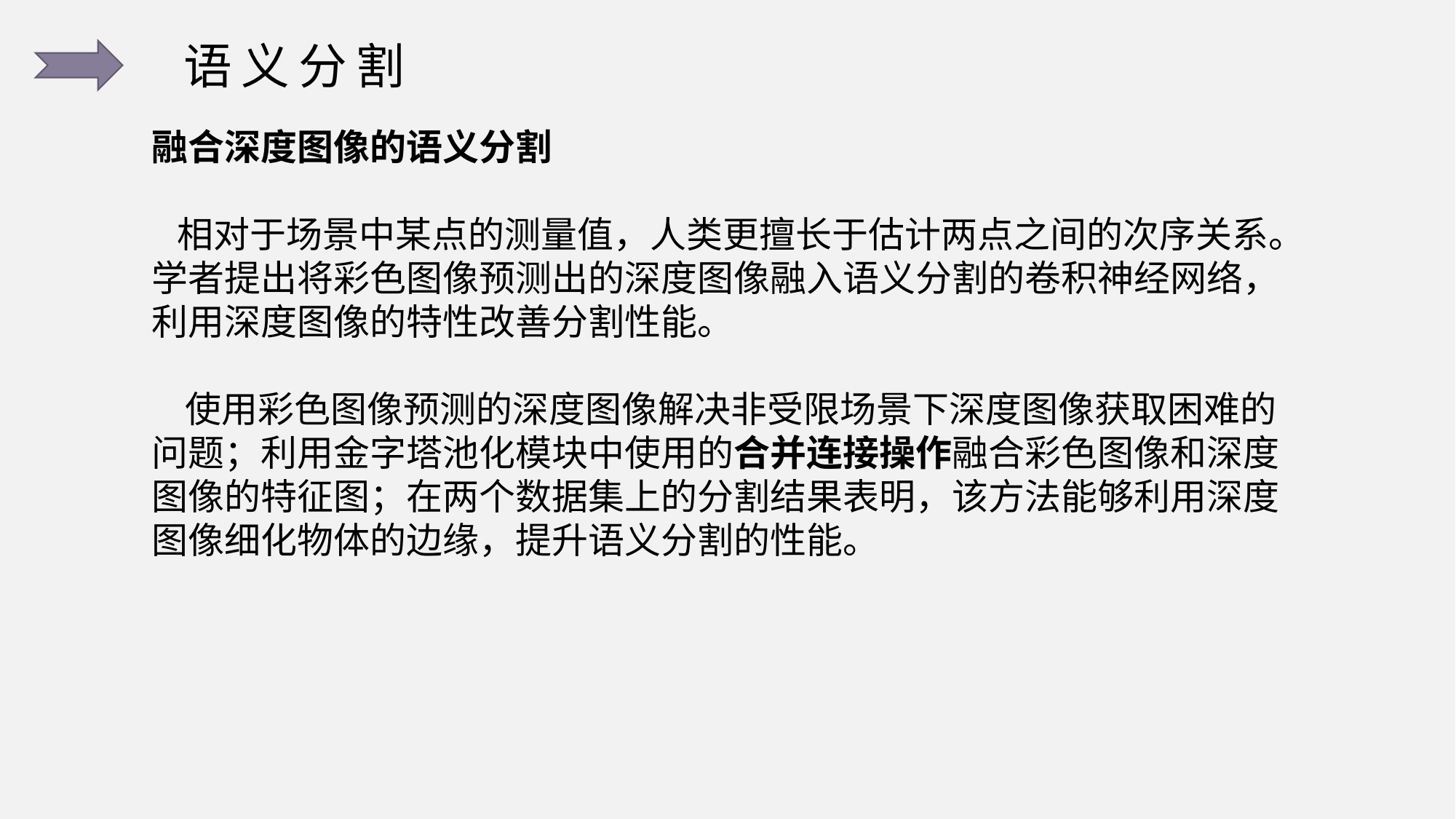

语义分割

融合深度图像的语义分割

  相对于场景中某点的测量值，人类更擅长于估计两点之间的次序关系。学者提出将彩色图像预测出的深度图像融入语义分割的卷积神经网络，利用深度图像的特性改善分割性能。

   使用彩色图像预测的深度图像解决非受限场景下深度图像获取困难的问题；利用金字塔池化模块中使用的合并连接操作融合彩色图像和深度图像的特征图；在两个数据集上的分割结果表明，该方法能够利用深度图像细化物体的边缘，提升语义分割的性能。